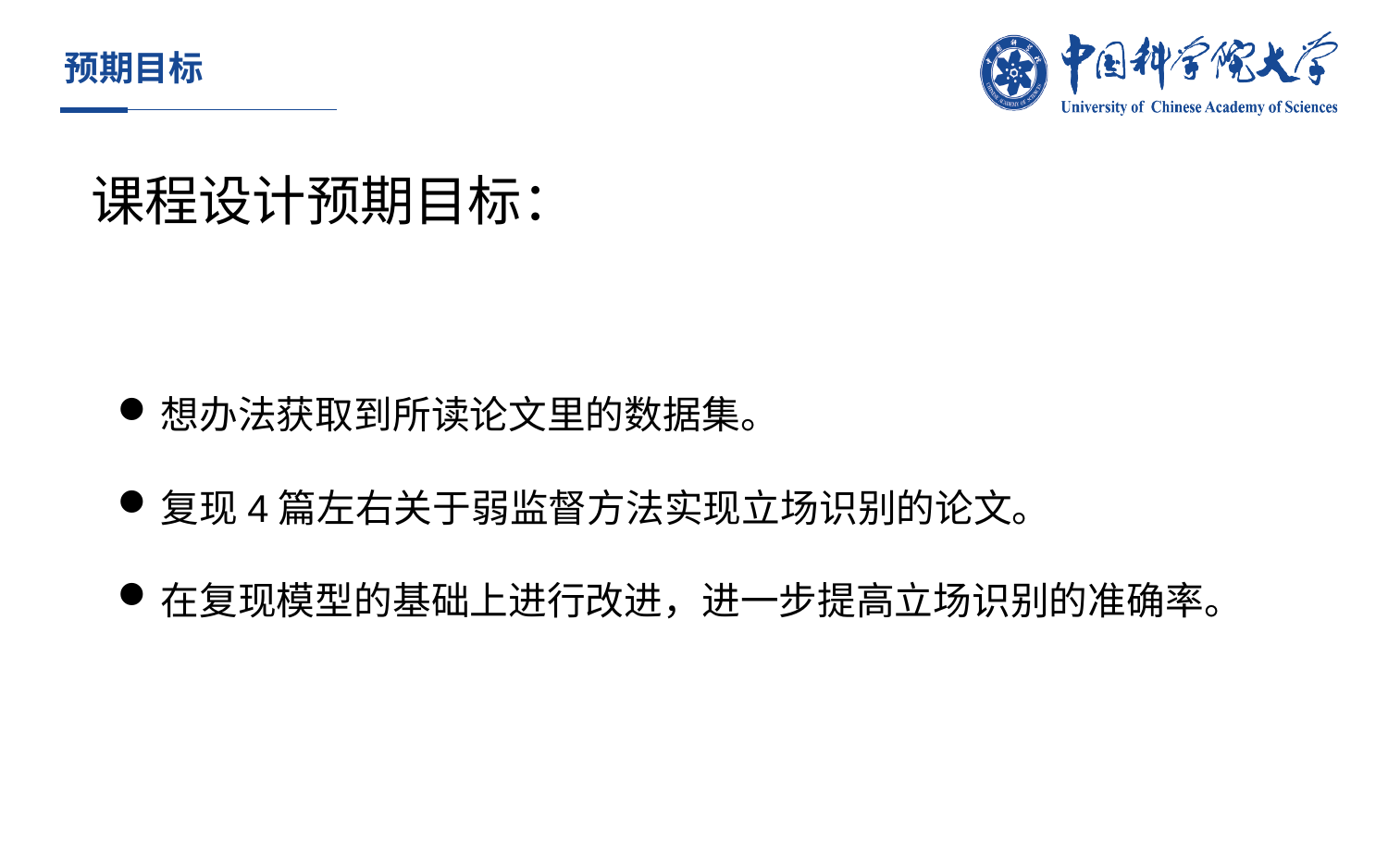

# 预期目标
课程设计预期目标：
想办法获取到所读论文里的数据集。

复现4篇左右关于弱监督方法实现立场识别的论文。

在复现模型的基础上进行改进，进一步提高立场识别的准确率。